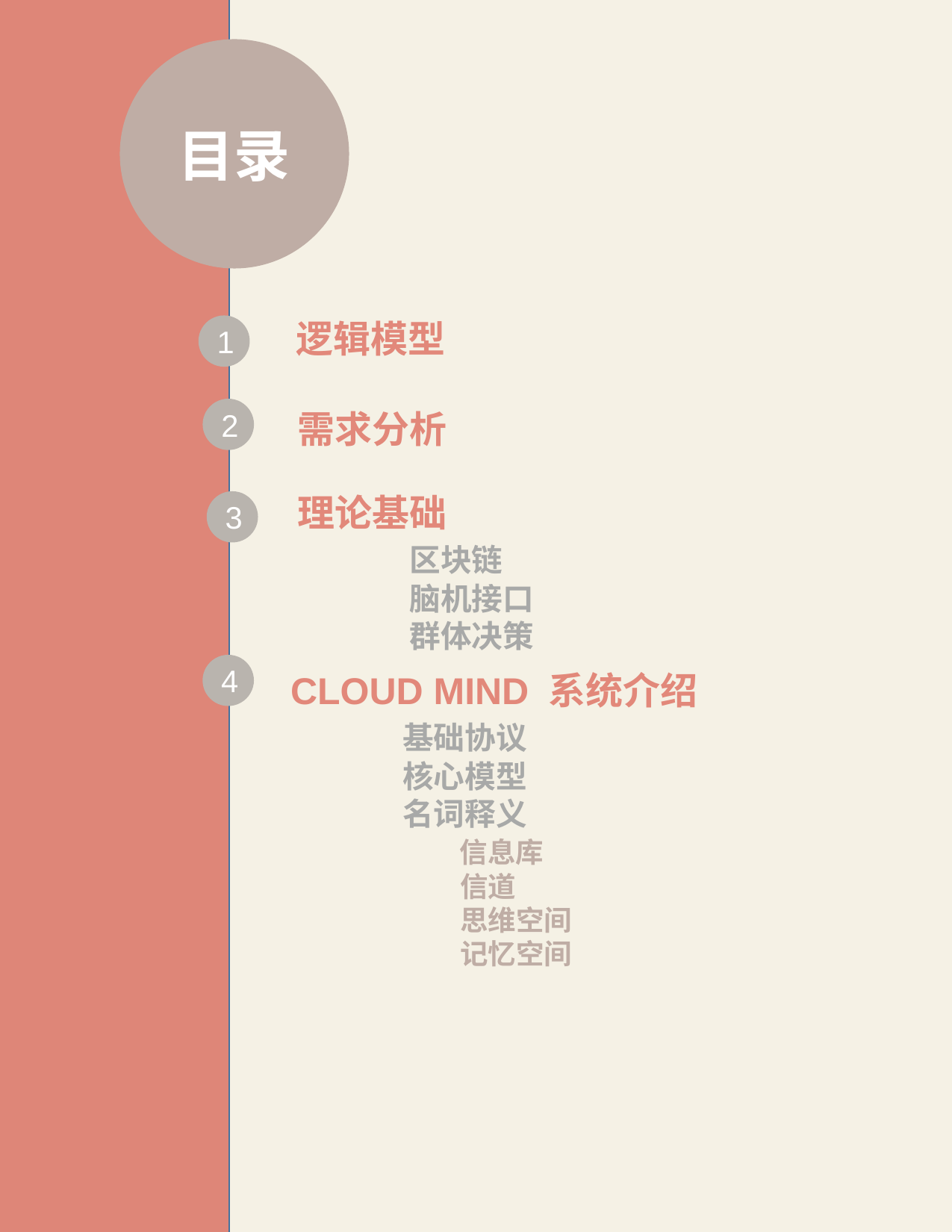

目录
逻辑模型
1
2
需求分析
理论基础
	区块链
	脑机接口
           	群体决策
3
4
CLOUD MIND 系统介绍
	基础协议
	核心模型
	名词释义
	       信息库
	        信道
	        思维空间
	        记忆空间